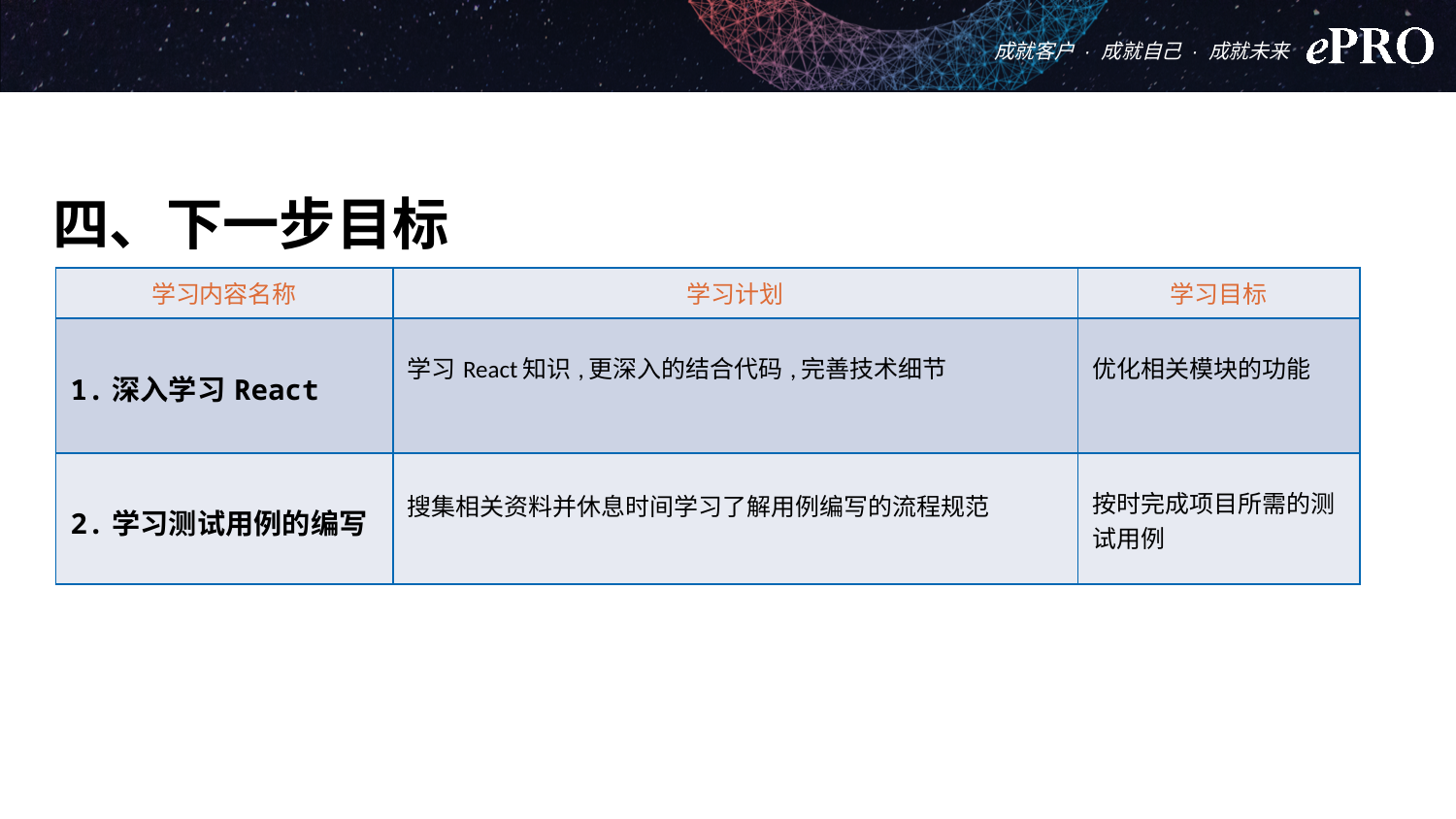

四、下一步目标

| 学习内容名称 | 学习计划 | 学习目标 |
| --- | --- | --- |
| 1.深入学习React | 学习React知识,更深入的结合代码,完善技术细节 | 优化相关模块的功能 |
| 2.学习测试用例的编写 | 搜集相关资料并休息时间学习了解用例编写的流程规范 | 按时完成项目所需的测试用例 |